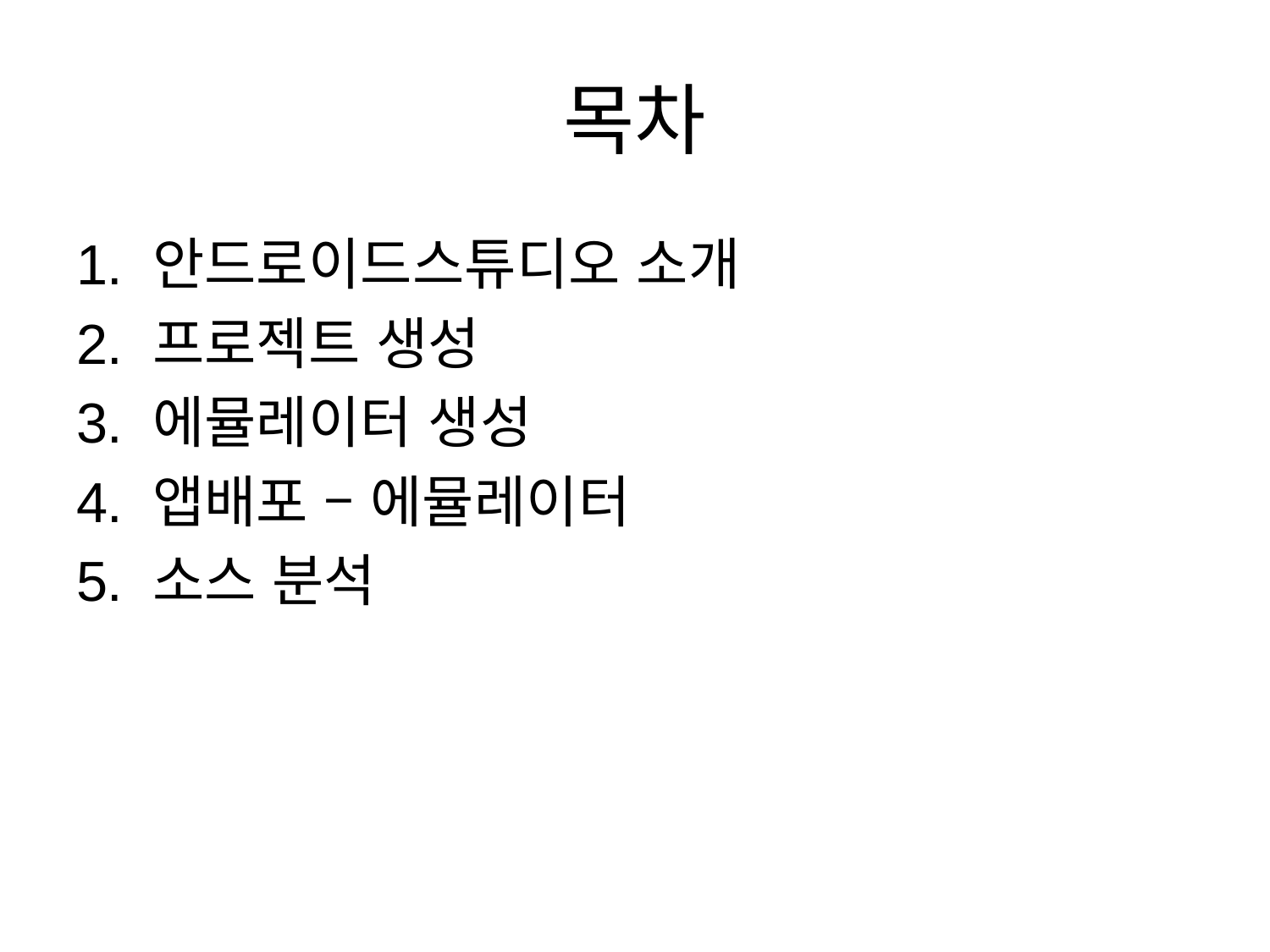

# 목차
1. 안드로이드스튜디오 소개
2. 프로젝트 생성
3. 에뮬레이터 생성
4. 앱배포 – 에뮬레이터
5. 소스 분석